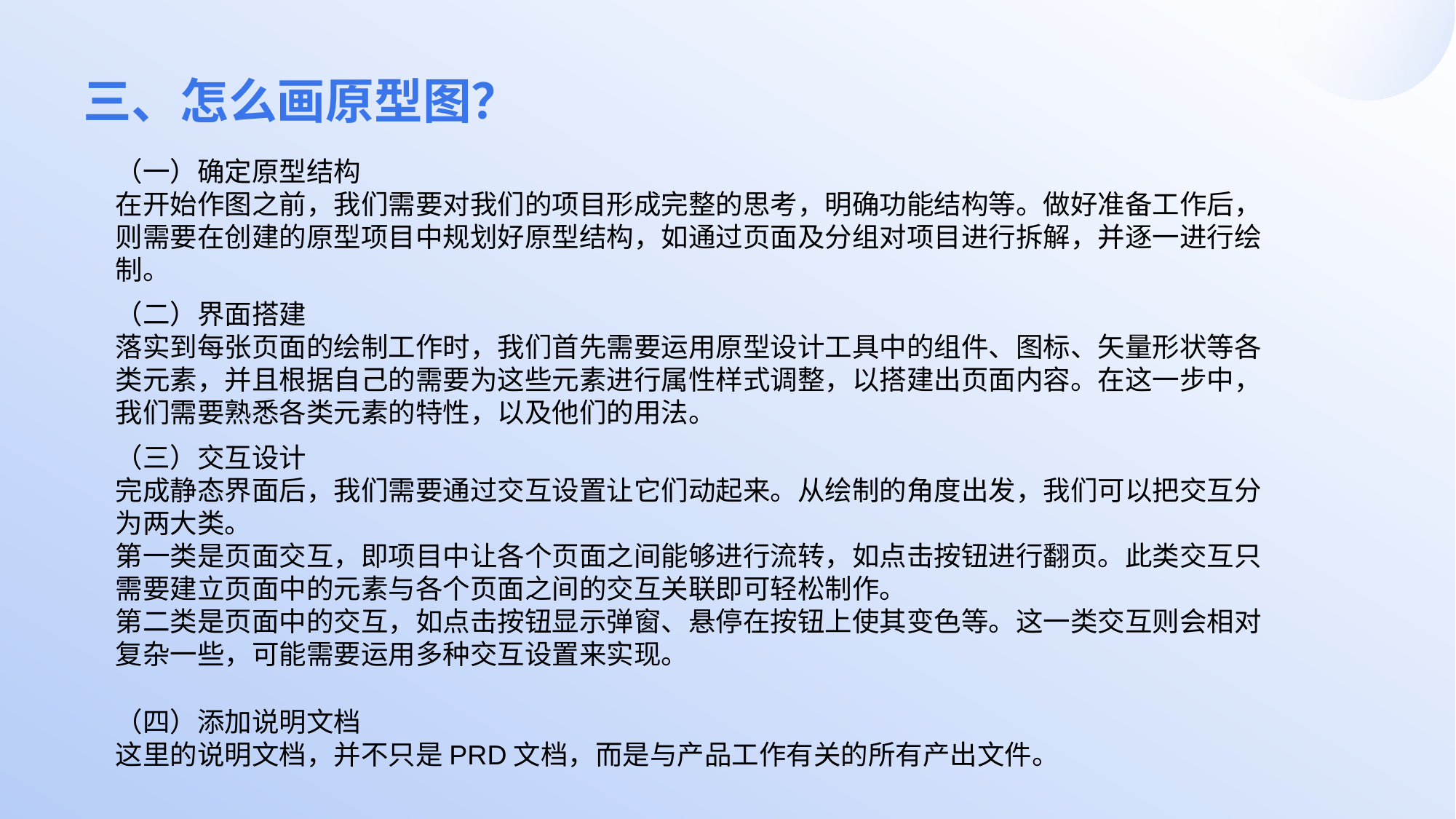

# 三、怎么画原型图？
（一）确定原型结构
在开始作图之前，我们需要对我们的项目形成完整的思考，明确功能结构等。做好准备工作后，则需要在创建的原型项目中规划好原型结构，如通过页面及分组对项目进行拆解，并逐一进行绘制。
（二）界面搭建
落实到每张页面的绘制工作时，我们首先需要运用原型设计工具中的组件、图标、矢量形状等各类元素，并且根据自己的需要为这些元素进行属性样式调整，以搭建出页面内容。在这一步中，我们需要熟悉各类元素的特性，以及他们的用法。
（三）交互设计
完成静态界面后，我们需要通过交互设置让它们动起来。从绘制的角度出发，我们可以把交互分为两大类。
第一类是页面交互，即项目中让各个页面之间能够进行流转，如点击按钮进行翻页。此类交互只需要建立页面中的元素与各个页面之间的交互关联即可轻松制作。
第二类是页面中的交互，如点击按钮显示弹窗、悬停在按钮上使其变色等。这一类交互则会相对复杂一些，可能需要运用多种交互设置来实现。

（四）添加说明文档
这里的说明文档，并不只是PRD文档，而是与产品工作有关的所有产出文件。